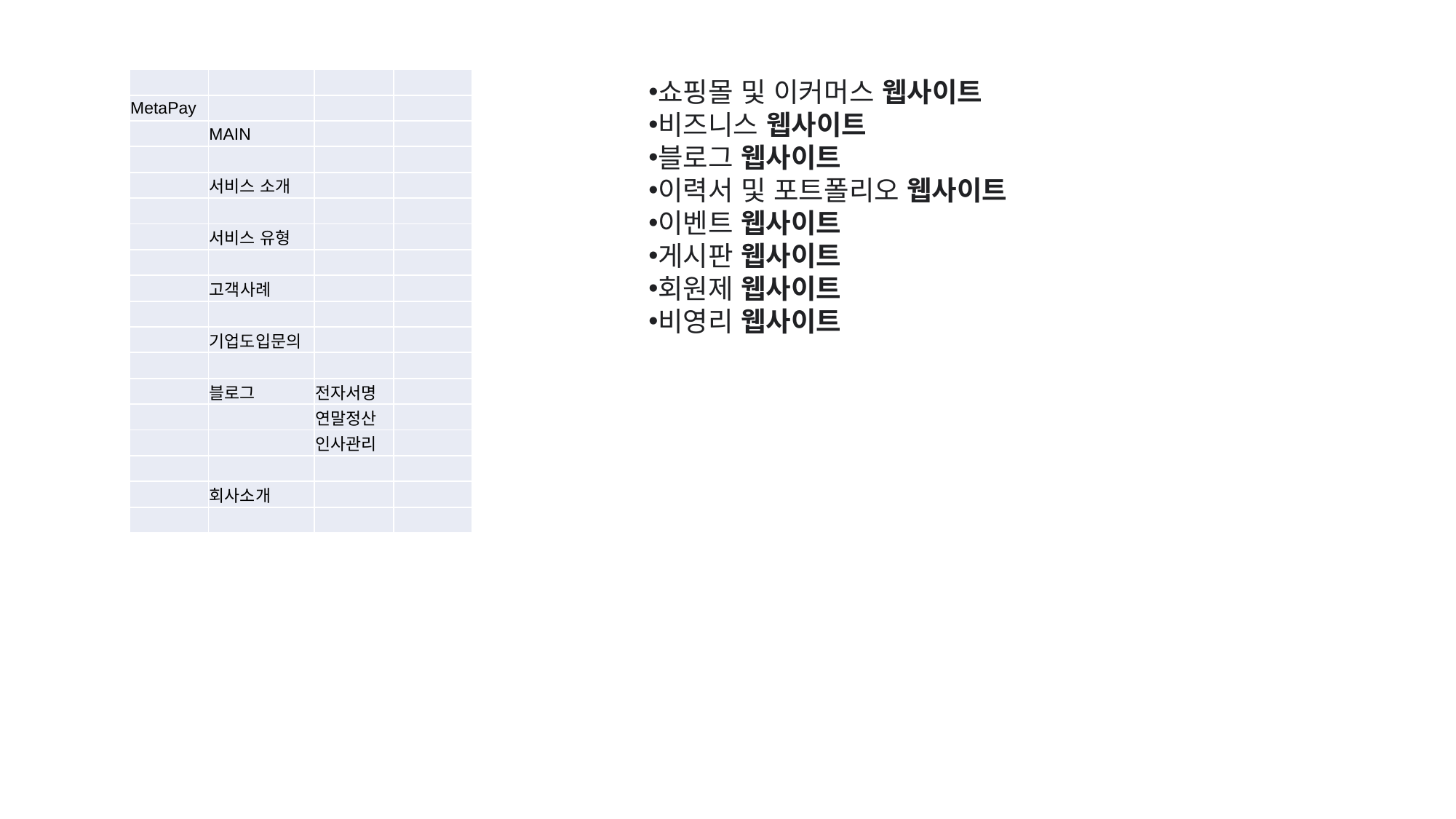

|  |  |  |  |
| --- | --- | --- | --- |
| MetaPay |  |  |  |
|  | MAIN |  |  |
|  |  |  |  |
|  | 서비스 소개 |  |  |
|  |  |  |  |
|  | 서비스 유형 |  |  |
|  |  |  |  |
|  | 고객사례 |  |  |
|  |  |  |  |
|  | 기업도입문의 |  |  |
|  |  |  |  |
|  | 블로그 | 전자서명 |  |
|  |  | 연말정산 |  |
|  |  | 인사관리 |  |
|  |  |  |  |
|  | 회사소개 |  |  |
|  |  |  |  |
쇼핑몰 및 이커머스 웹사이트
비즈니스 웹사이트
블로그 웹사이트
이력서 및 포트폴리오 웹사이트
이벤트 웹사이트
게시판 웹사이트
회원제 웹사이트
비영리 웹사이트